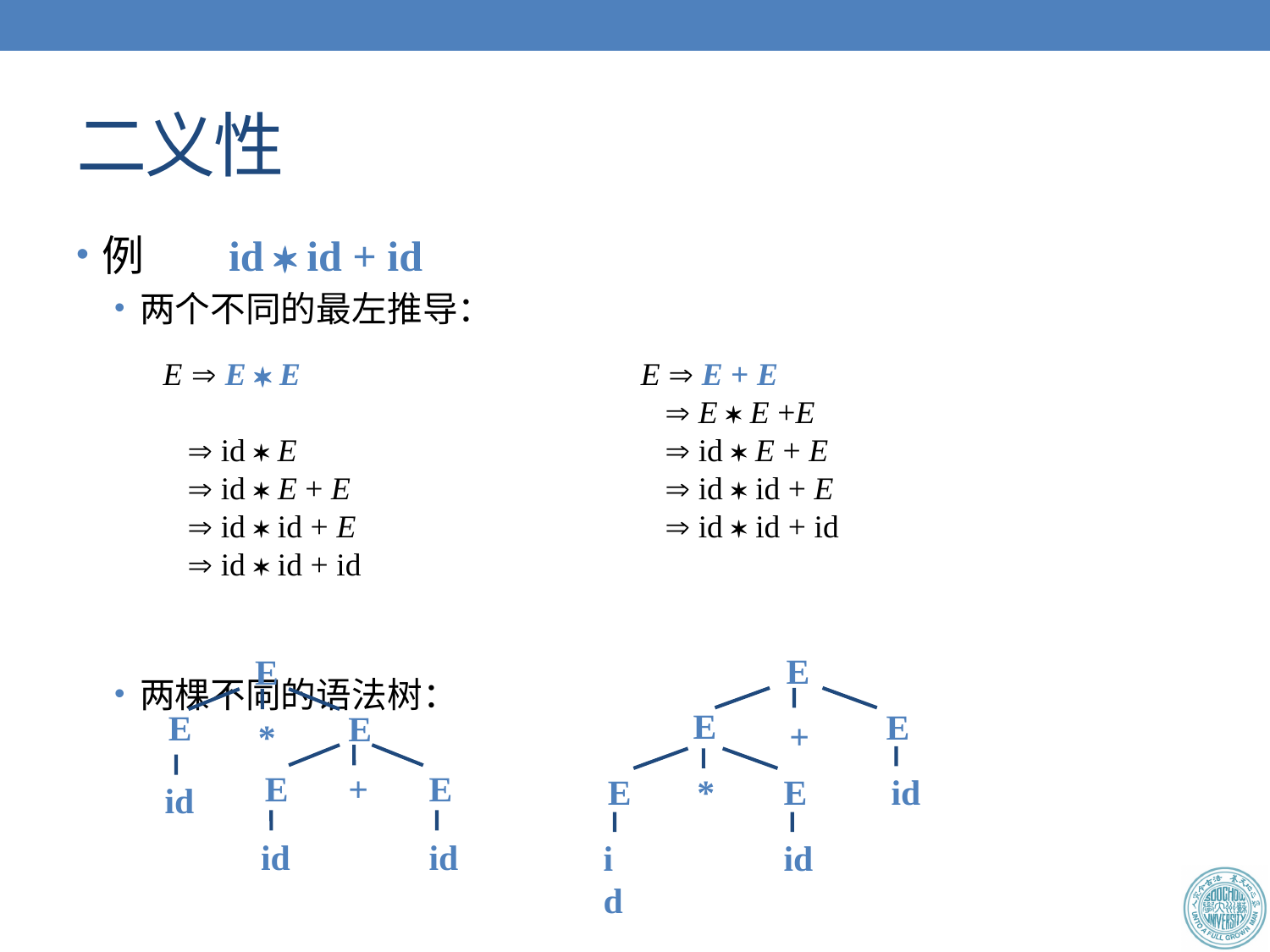

# 二义性
例	id ∗ id + id
两个不同的最左推导：

两棵不同的语法树：

E ⇒ E ∗ E
   ⇒ id ∗ E
   ⇒ id ∗ E + E
   ⇒ id ∗ id + E
   ⇒ id ∗ id + id
E ⇒ E + E
   ⇒ E ∗ E +E
   ⇒ id ∗ E + E
   ⇒ id ∗ id + E
   ⇒ id ∗ id + id
E

E
E
*

E
E
+
id

id
id
E

E
E
+

id

E
*
E

id
id